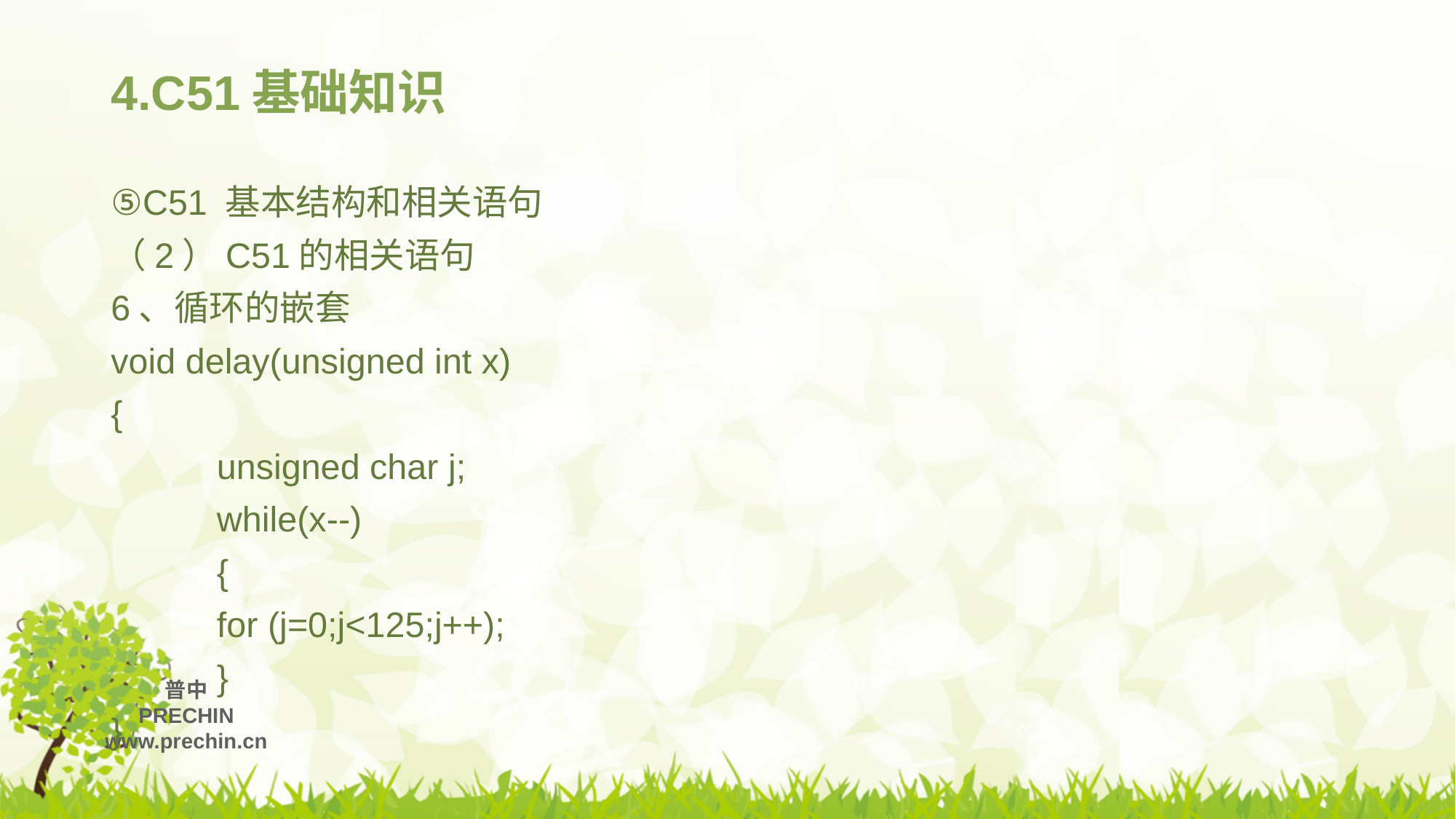

# 4.C51基础知识
⑤C51 基本结构和相关语句
（2）C51的相关语句
6、循环的嵌套
void delay(unsigned int x)
{
	unsigned char j;
	while(x--)
	{
		for (j=0;j<125;j++);
	}
}